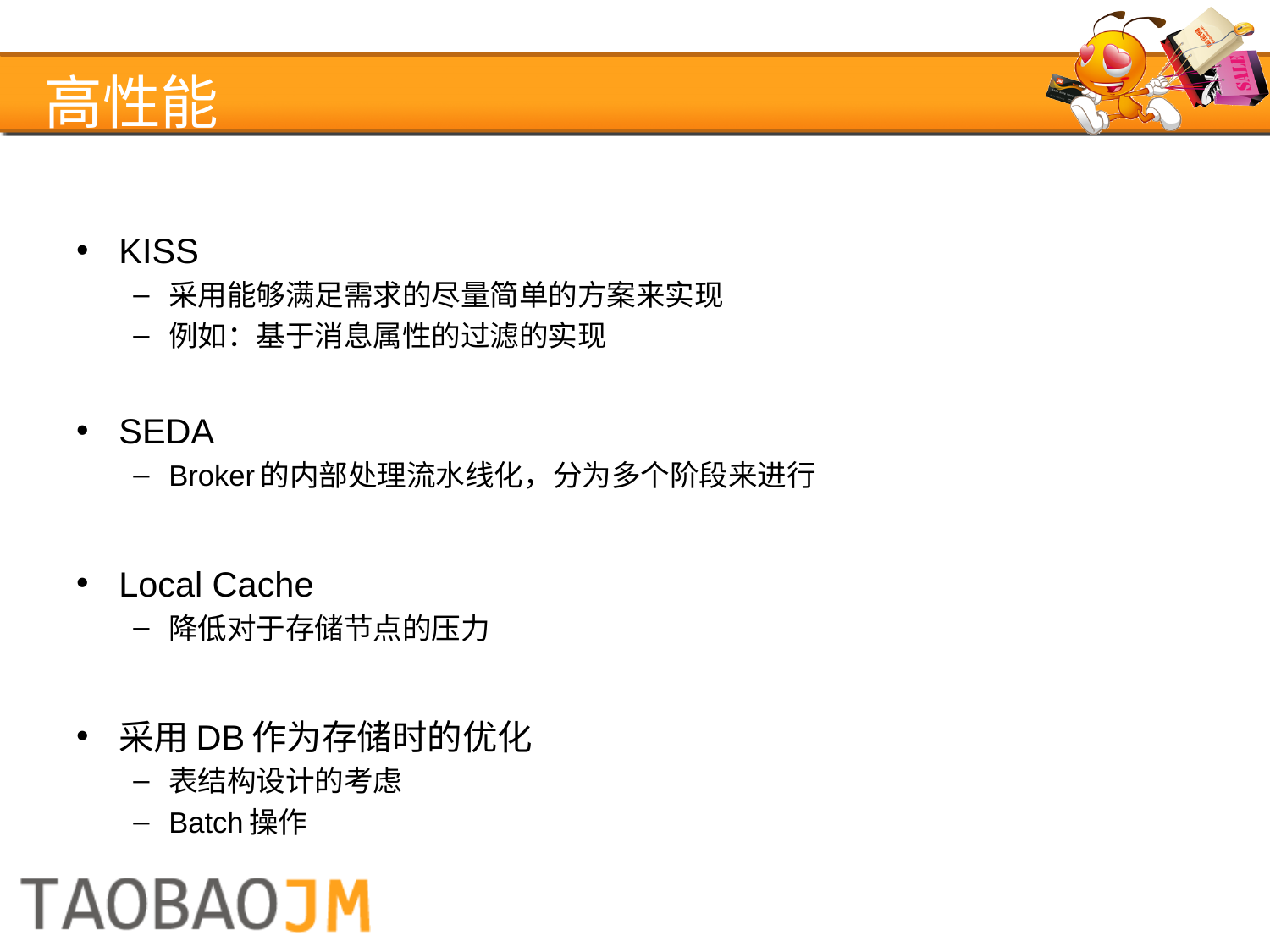

# 高性能
KISS
采用能够满足需求的尽量简单的方案来实现
例如：基于消息属性的过滤的实现

SEDA
Broker的内部处理流水线化，分为多个阶段来进行

Local Cache
降低对于存储节点的压力

采用DB作为存储时的优化
表结构设计的考虑
Batch操作